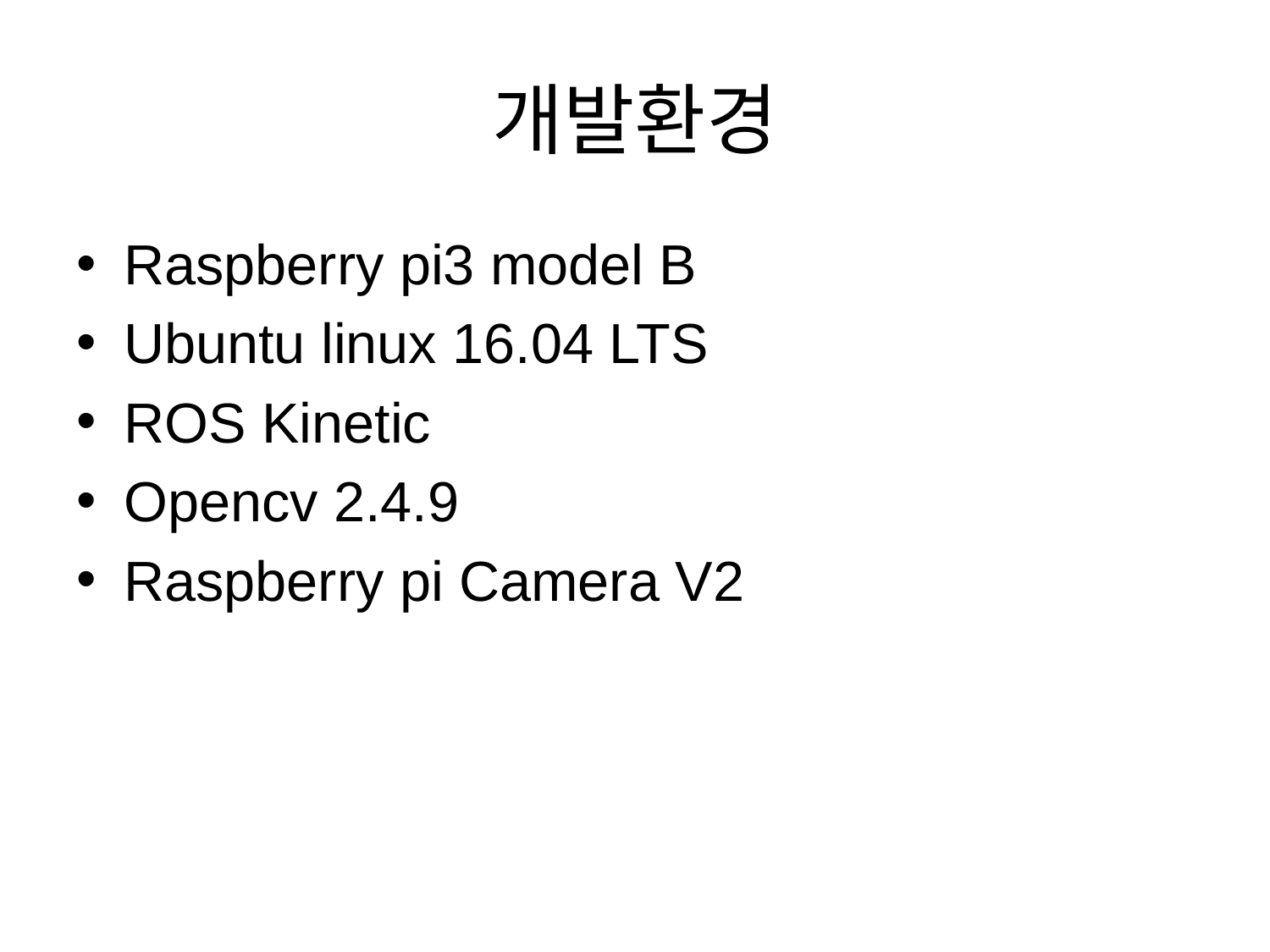

# 개발환경
Raspberry pi3 model B
Ubuntu linux 16.04 LTS
ROS Kinetic
Opencv 2.4.9
Raspberry pi Camera V2